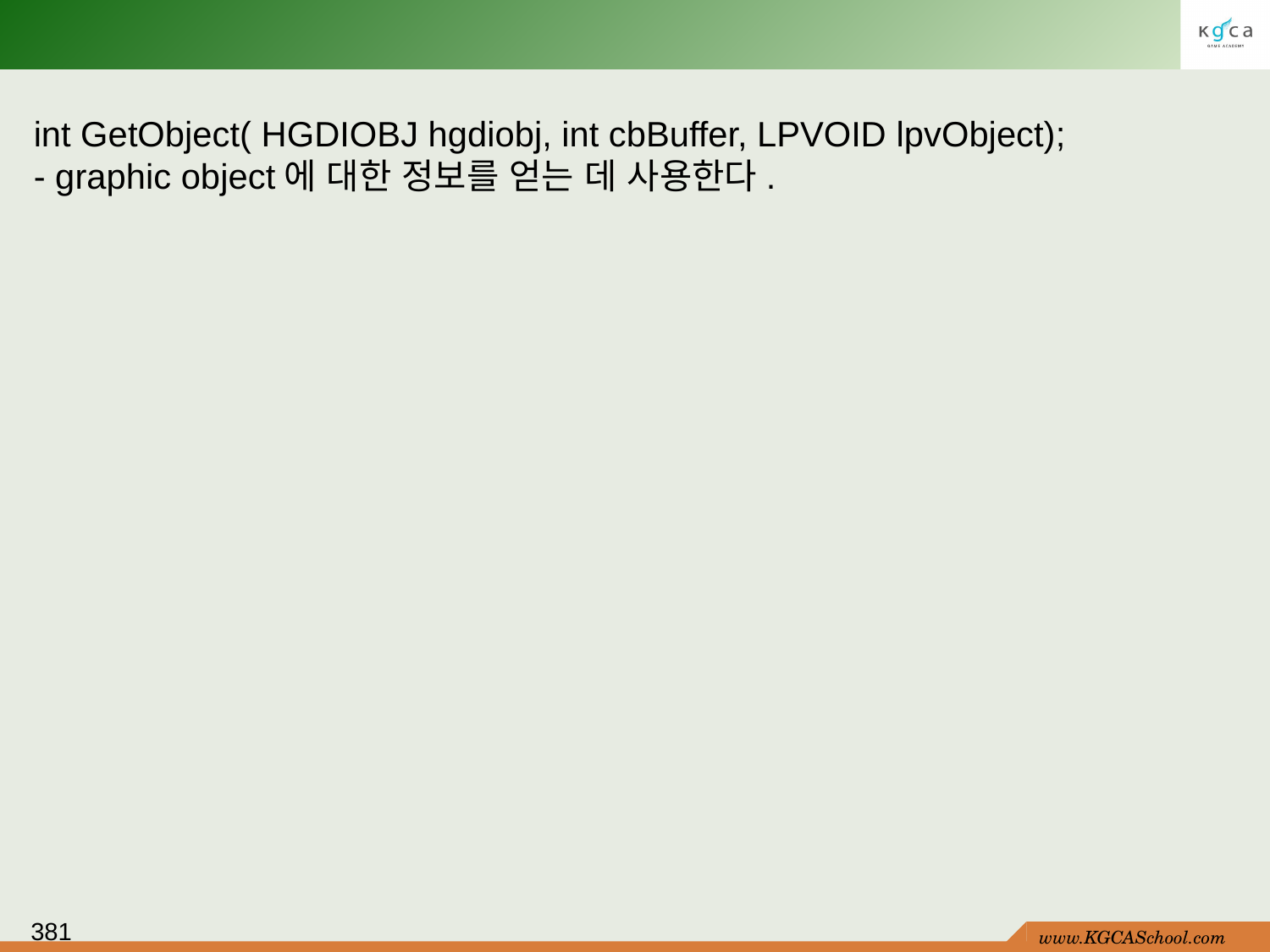

int GetObject( HGDIOBJ hgdiobj, int cbBuffer, LPVOID lpvObject);
- graphic object에 대한 정보를 얻는 데 사용한다.

381